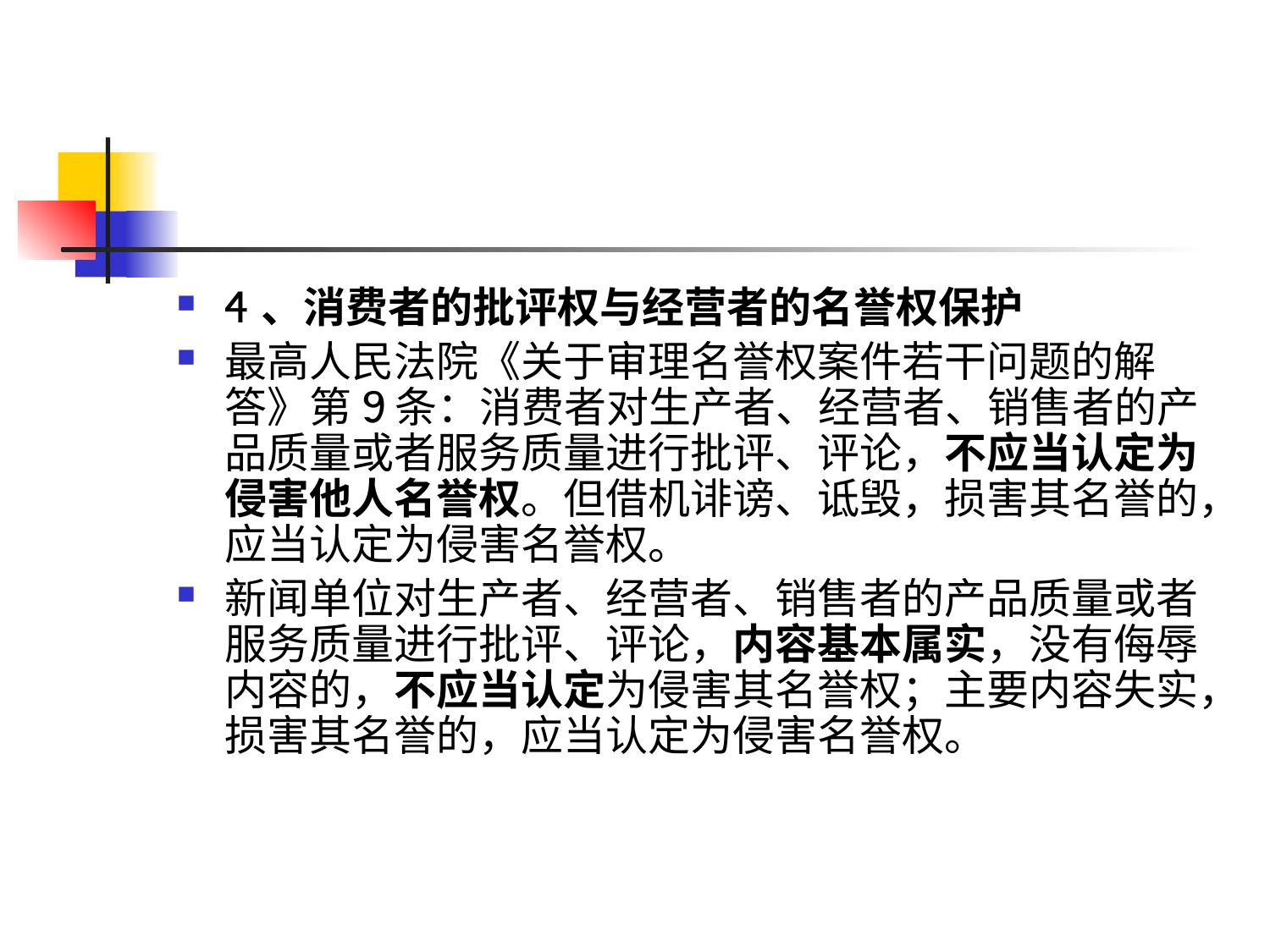

#
4、消费者的批评权与经营者的名誉权保护
最高人民法院《关于审理名誉权案件若干问题的解答》第9条：消费者对生产者、经营者、销售者的产品质量或者服务质量进行批评、评论，不应当认定为侵害他人名誉权。但借机诽谤、诋毁，损害其名誉的，应当认定为侵害名誉权。
新闻单位对生产者、经营者、销售者的产品质量或者服务质量进行批评、评论，内容基本属实，没有侮辱内容的，不应当认定为侵害其名誉权；主要内容失实，损害其名誉的，应当认定为侵害名誉权。